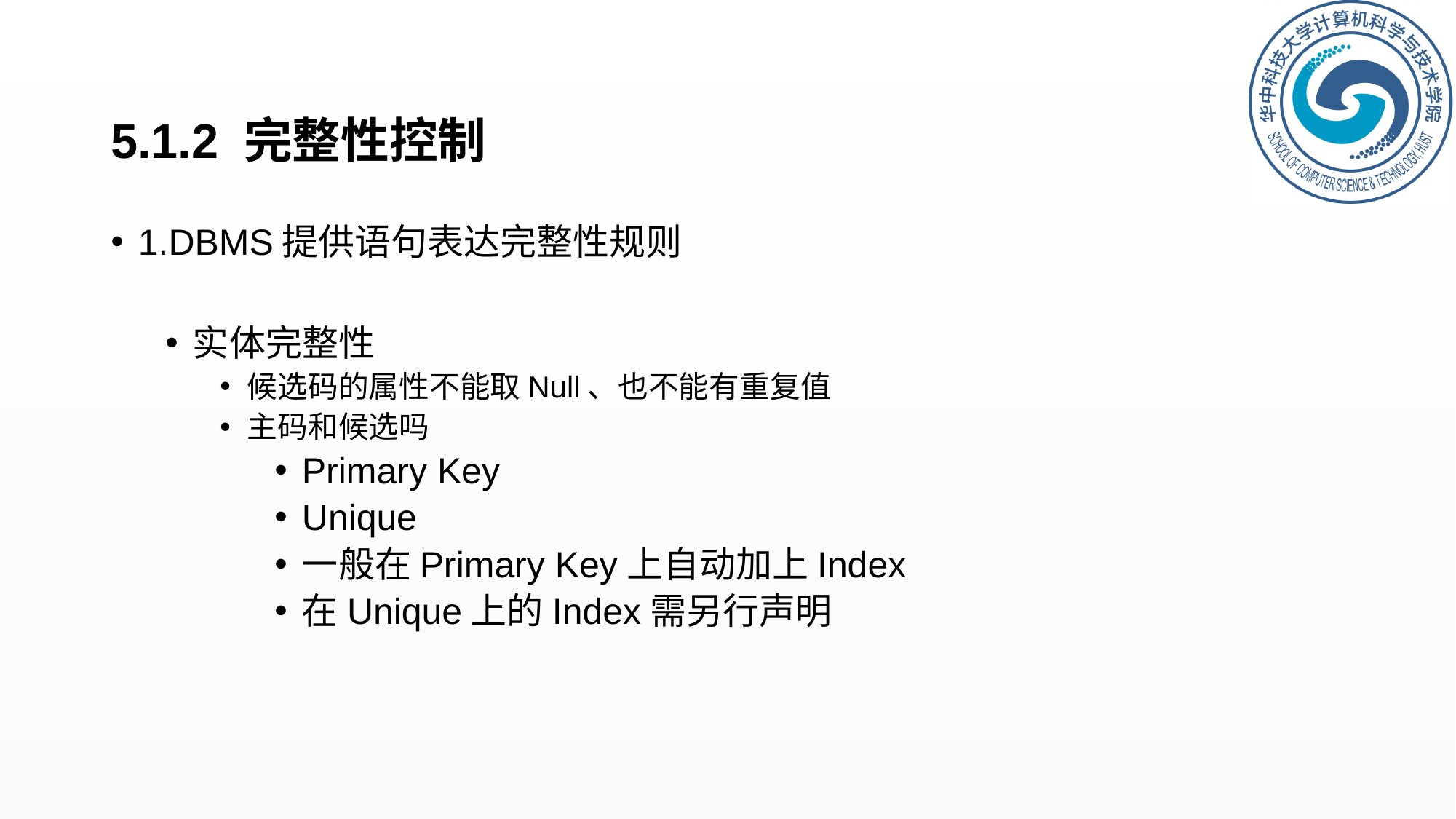

# 5.1.2 完整性控制
1.DBMS提供语句表达完整性规则

实体完整性
候选码的属性不能取Null、也不能有重复值
主码和候选吗
Primary Key
Unique
一般在Primary Key上自动加上Index
在Unique上的Index需另行声明